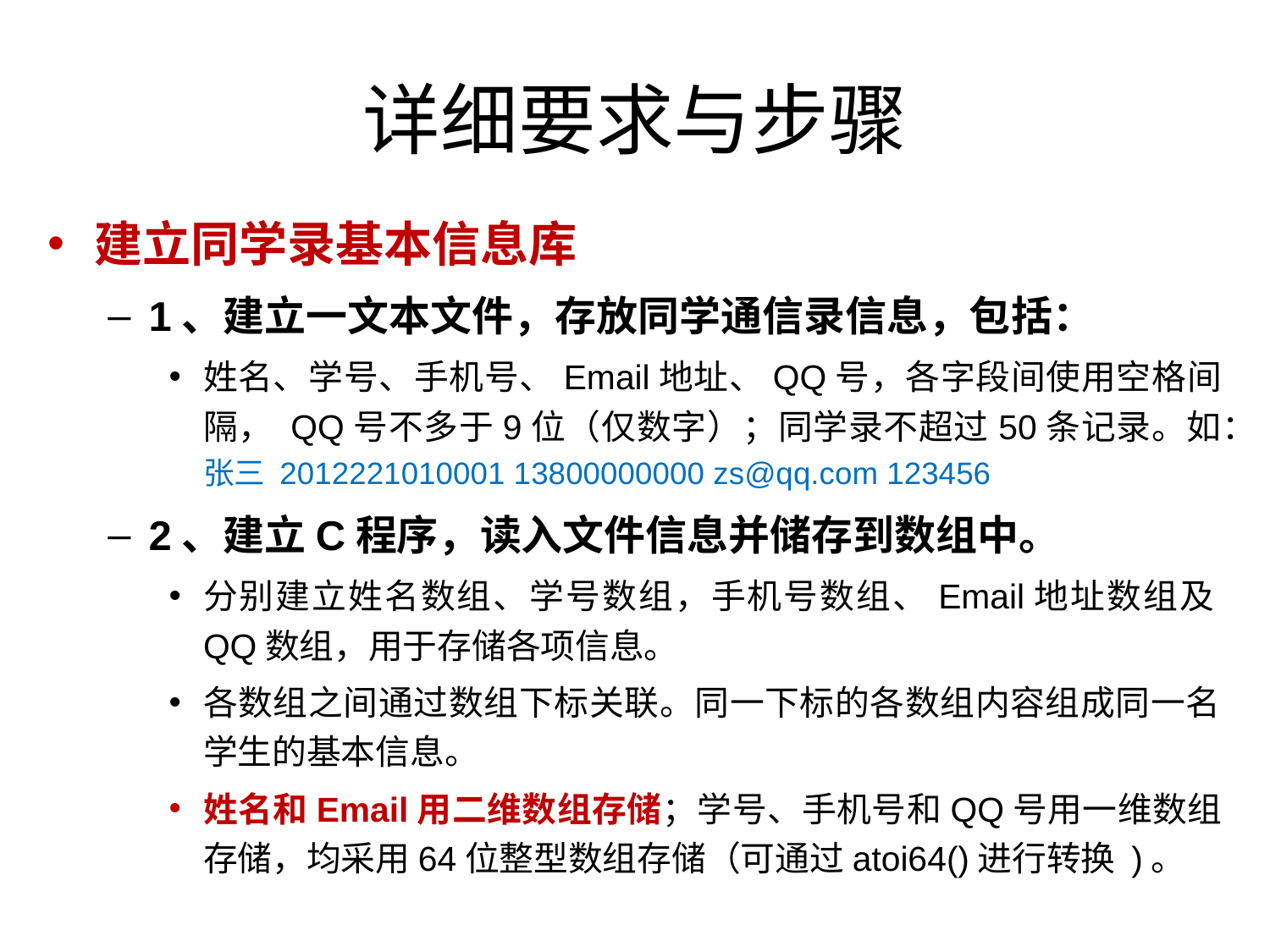

# 详细要求与步骤
建立同学录基本信息库
1、建立一文本文件，存放同学通信录信息，包括：
姓名、学号、手机号、Email地址、QQ号，各字段间使用空格间隔， QQ号不多于9位（仅数字）；同学录不超过50条记录。如：张三 2012221010001 13800000000 zs@qq.com 123456
2、建立C程序，读入文件信息并储存到数组中。
分别建立姓名数组、学号数组，手机号数组、Email地址数组及QQ数组，用于存储各项信息。
各数组之间通过数组下标关联。同一下标的各数组内容组成同一名学生的基本信息。
姓名和Email用二维数组存储；学号、手机号和QQ号用一维数组存储，均采用64位整型数组存储（可通过atoi64()进行转换 )。